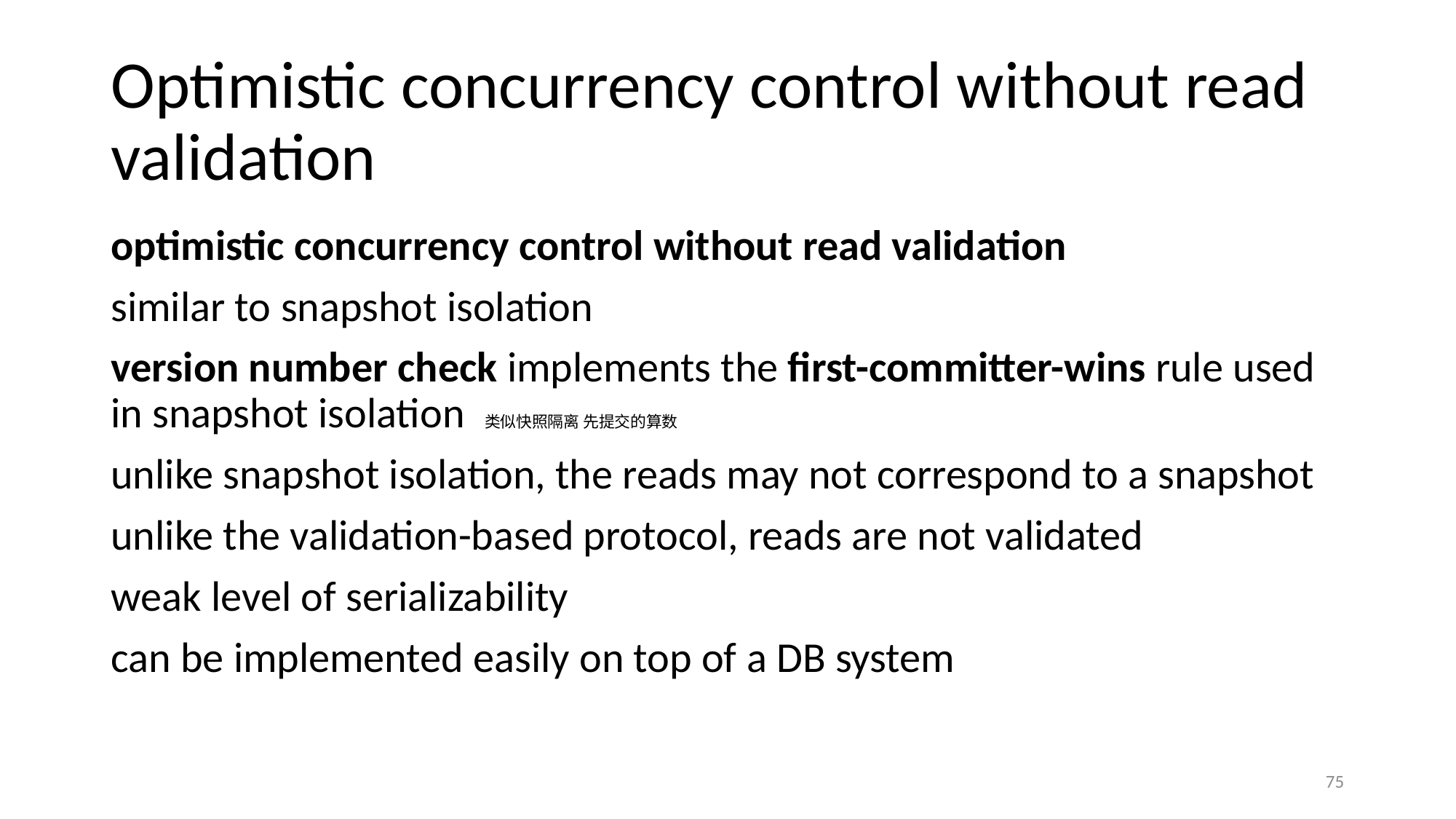

# Optimistic concurrency control without read validation
optimistic concurrency control without read validation
similar to snapshot isolation
version number check implements the first-committer-wins rule used in snapshot isolation 类似快照隔离 先提交的算数
unlike snapshot isolation, the reads may not correspond to a snapshot
unlike the validation-based protocol, reads are not validated
weak level of serializability
can be implemented easily on top of a DB system
75